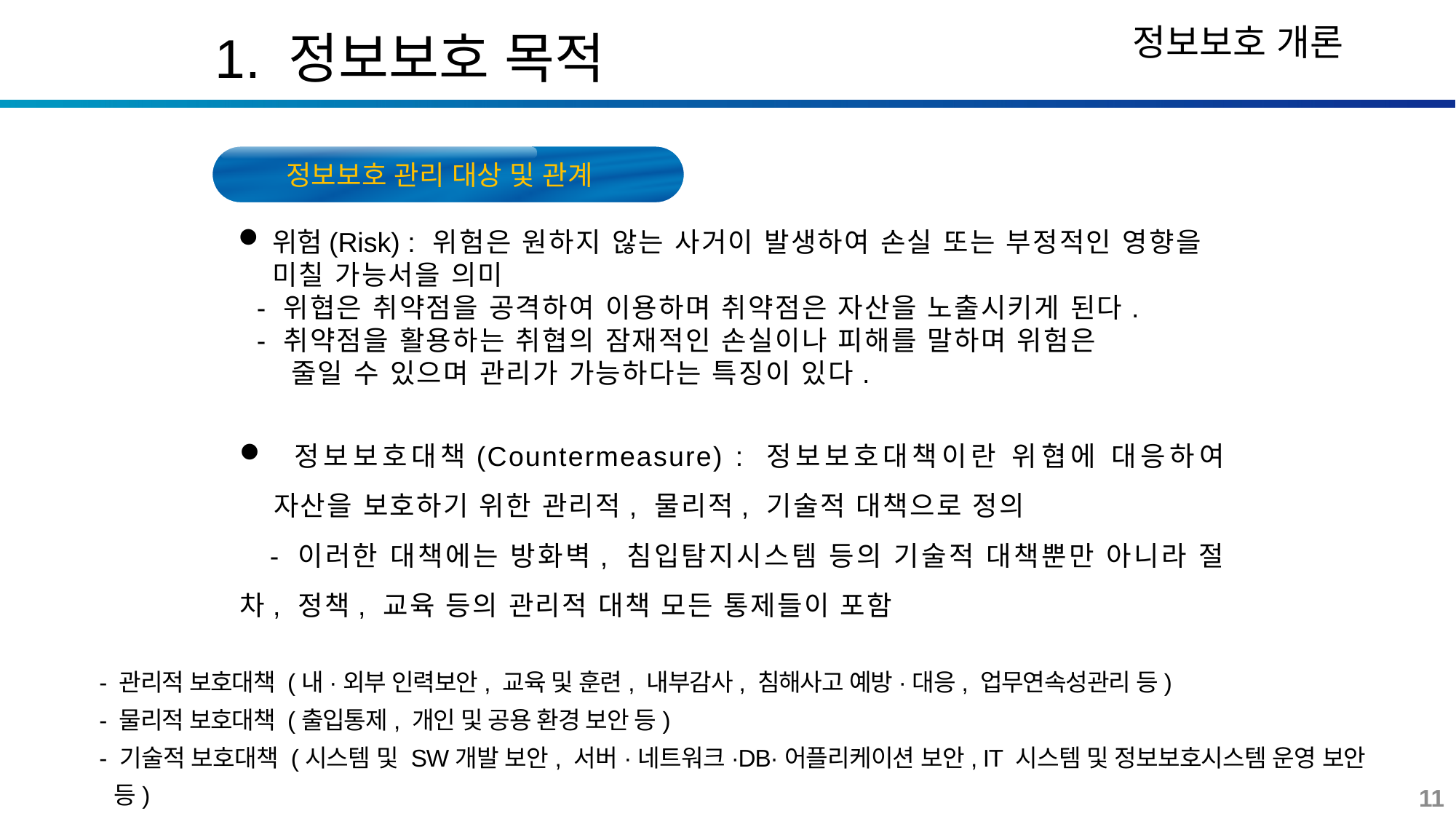

1. 정보보호 목적
정보보호 관리 대상 및 관계

위험(Risk) : 위험은 원하지 않는 사거이 발생하여 손실 또는 부정적인 영향을 미칠 가능서을 의미
  - 위협은 취약점을 공격하여 이용하며 취약점은 자산을 노출시키게 된다.
  - 취약점을 활용하는 취협의 잠재적인 손실이나 피해를 말하며 위험은
     줄일 수 있으며 관리가 가능하다는 특징이 있다.

 정보보호대책(Countermeasure) : 정보보호대책이란 위협에 대응하여 자산을 보호하기 위한 관리적, 물리적, 기술적 대책으로 정의
   - 이러한 대책에는 방화벽, 침입탐지시스템 등의 기술적 대책뿐만 아니라 절차, 정책, 교육 등의 관리적 대책 모든 통제들이 포함
- 관리적 보호대책 (내·외부 인력보안, 교육 및 훈련, 내부감사, 침해사고 예방·대응, 업무연속성관리 등)
- 물리적 보호대책 (출입통제, 개인 및 공용 환경 보안 등)
- 기술적 보호대책 (시스템 및 SW개발 보안, 서버·네트워크·DB·어플리케이션 보안, IT 시스템 및 정보보호시스템 운영 보안 등)

11